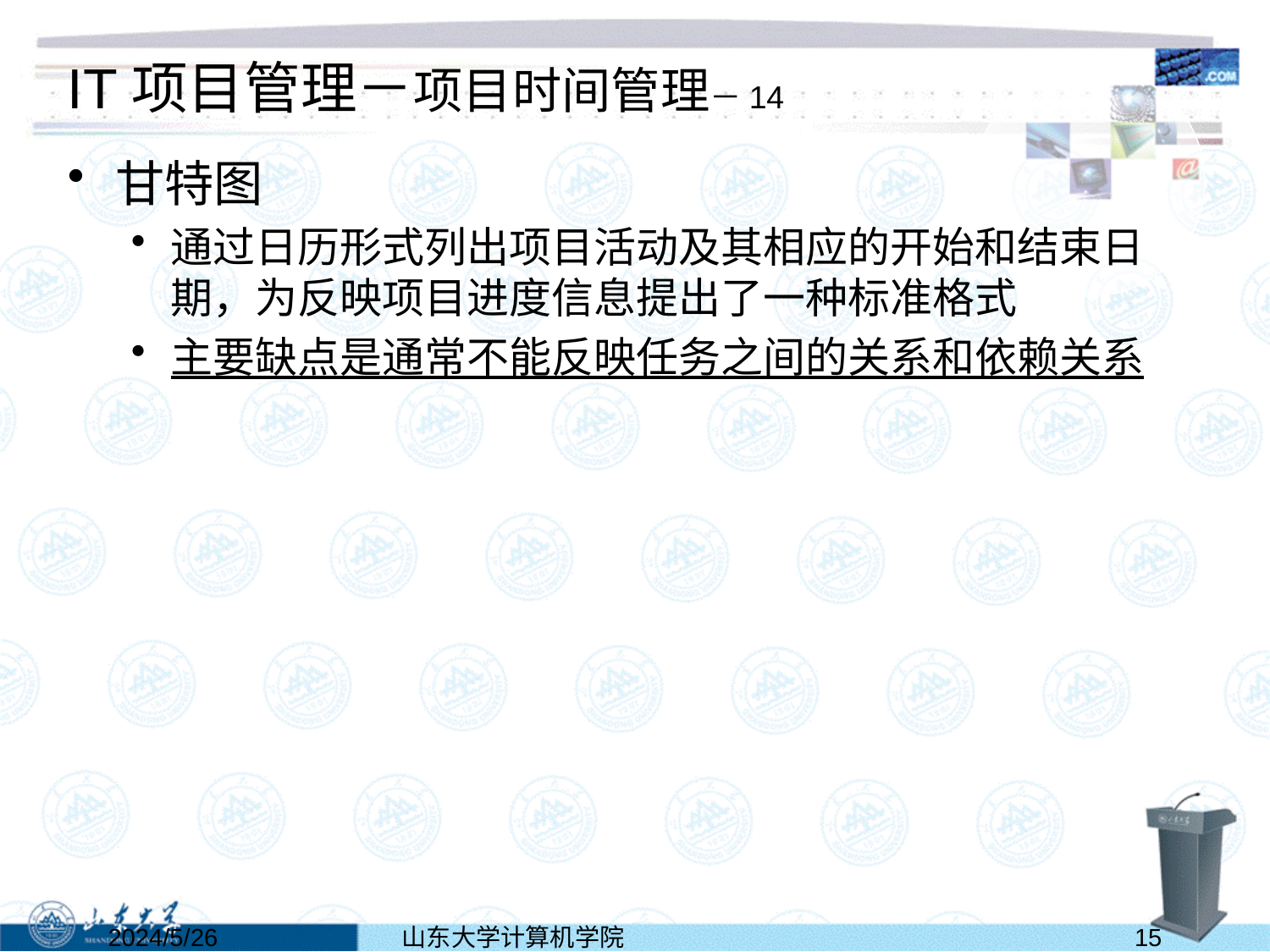

# IT项目管理－项目时间管理－14
甘特图
通过日历形式列出项目活动及其相应的开始和结束日期，为反映项目进度信息提出了一种标准格式
主要缺点是通常不能反映任务之间的关系和依赖关系
2024/5/26
山东大学计算机学院人机交互与虚拟现实实验室
15